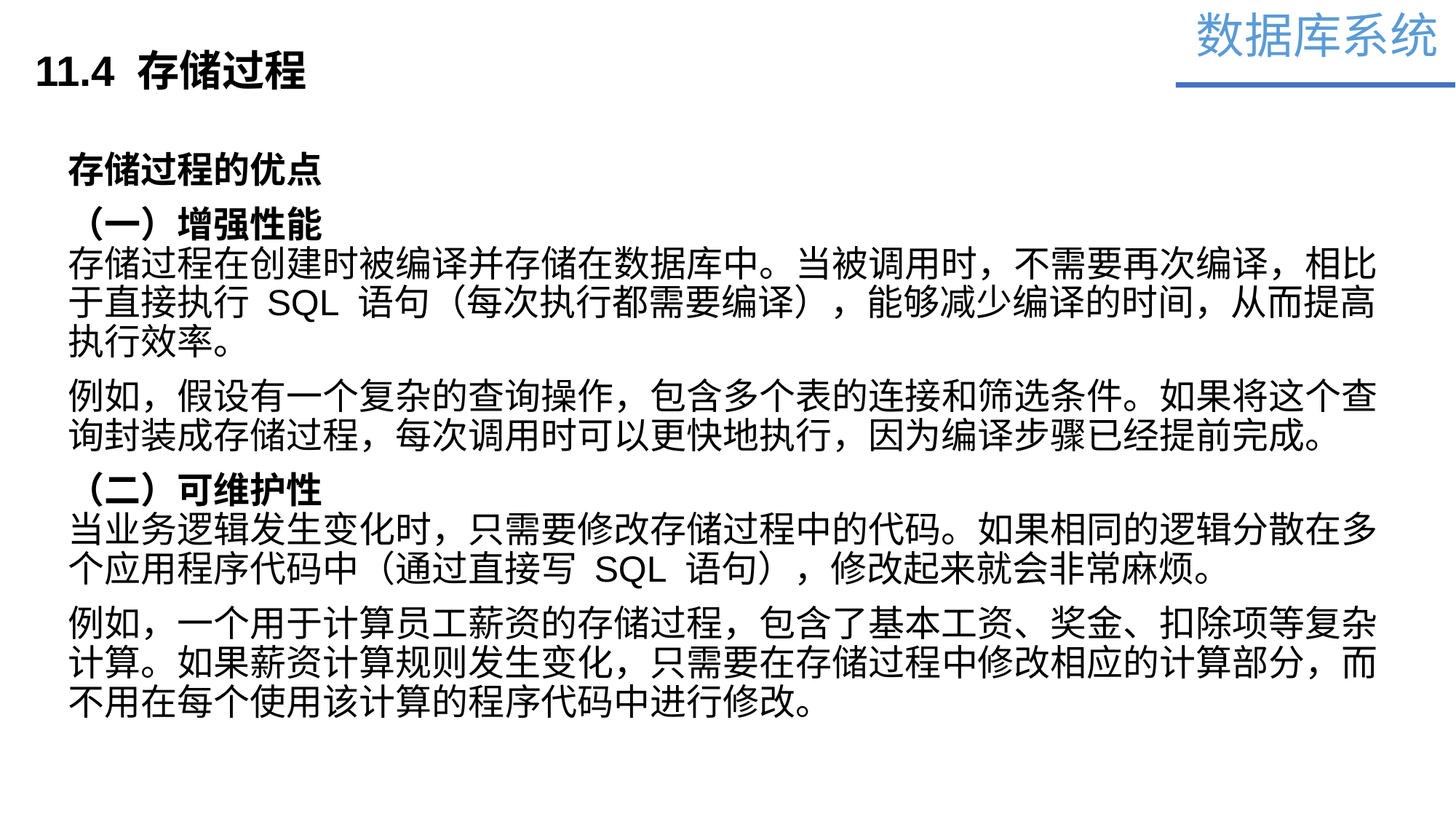

数据库系统
11.4 存储过程

存储过程的优点
（一）增强性能
存储过程在创建时被编译并存储在数据库中。当被调用时，不需要再次编译，相比于直接执行 SQL 语句（每次执行都需要编译），能够减少编译的时间，从而提高执行效率。
例如，假设有一个复杂的查询操作，包含多个表的连接和筛选条件。如果将这个查询封装成存储过程，每次调用时可以更快地执行，因为编译步骤已经提前完成。
（二）可维护性
当业务逻辑发生变化时，只需要修改存储过程中的代码。如果相同的逻辑分散在多个应用程序代码中（通过直接写 SQL 语句），修改起来就会非常麻烦。
例如，一个用于计算员工薪资的存储过程，包含了基本工资、奖金、扣除项等复杂计算。如果薪资计算规则发生变化，只需要在存储过程中修改相应的计算部分，而不用在每个使用该计算的程序代码中进行修改。